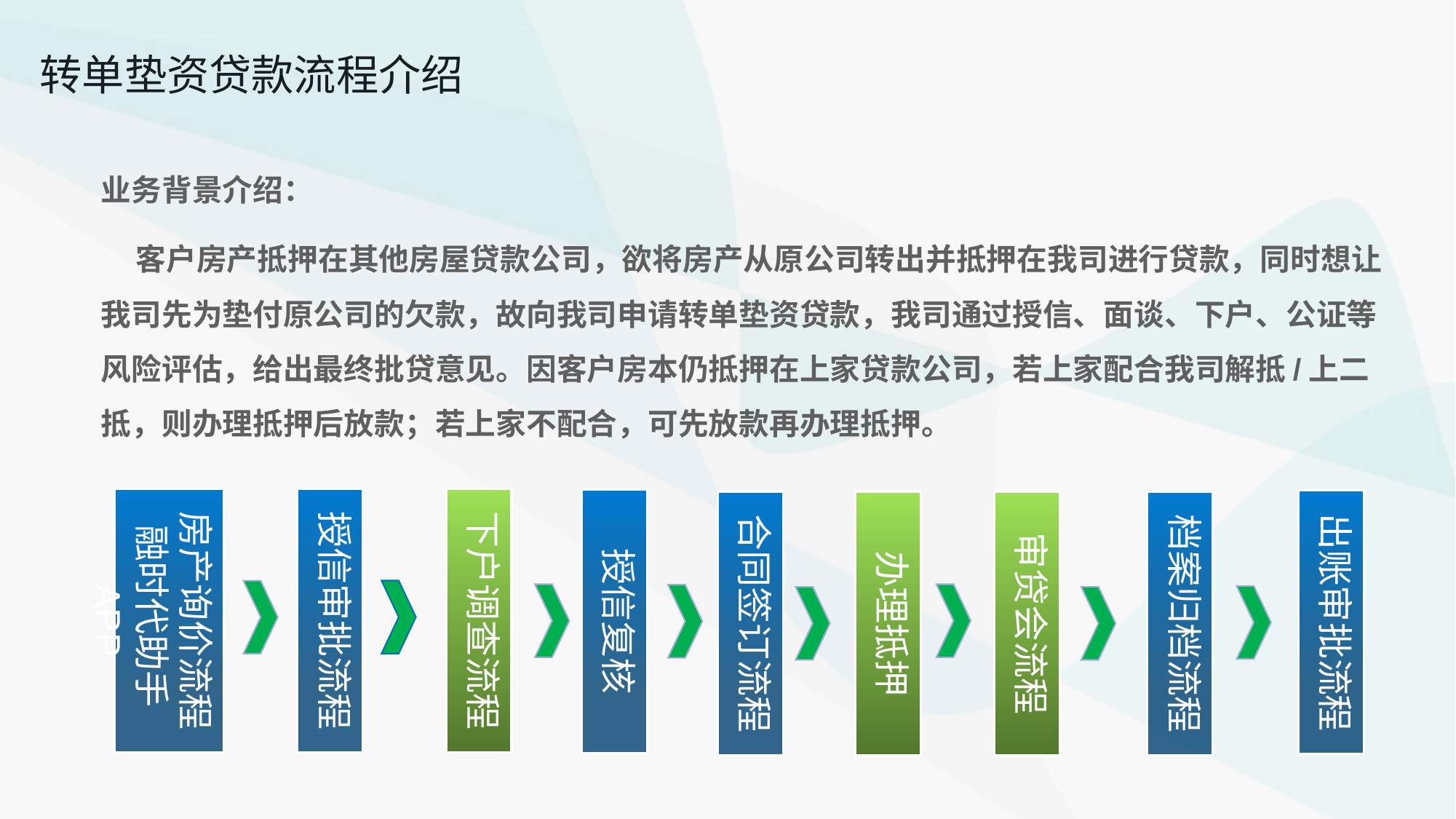

转单垫资贷款流程介绍
业务背景介绍：
    客户房产抵押在其他房屋贷款公司，欲将房产从原公司转出并抵押在我司进行贷款，同时想让我司先为垫付原公司的欠款，故向我司申请转单垫资贷款，我司通过授信、面谈、下户、公证等风险评估，给出最终批贷意见。因客户房本仍抵押在上家贷款公司，若上家配合我司解抵/上二抵，则办理抵押后放款；若上家不配合，可先放款再办理抵押。

房产询价流程
融时代助手APP
授信审批流程
下户调查流程
授信复核
出账审批流程
合同签订流程
办理抵押
审贷会流程
档案归档流程